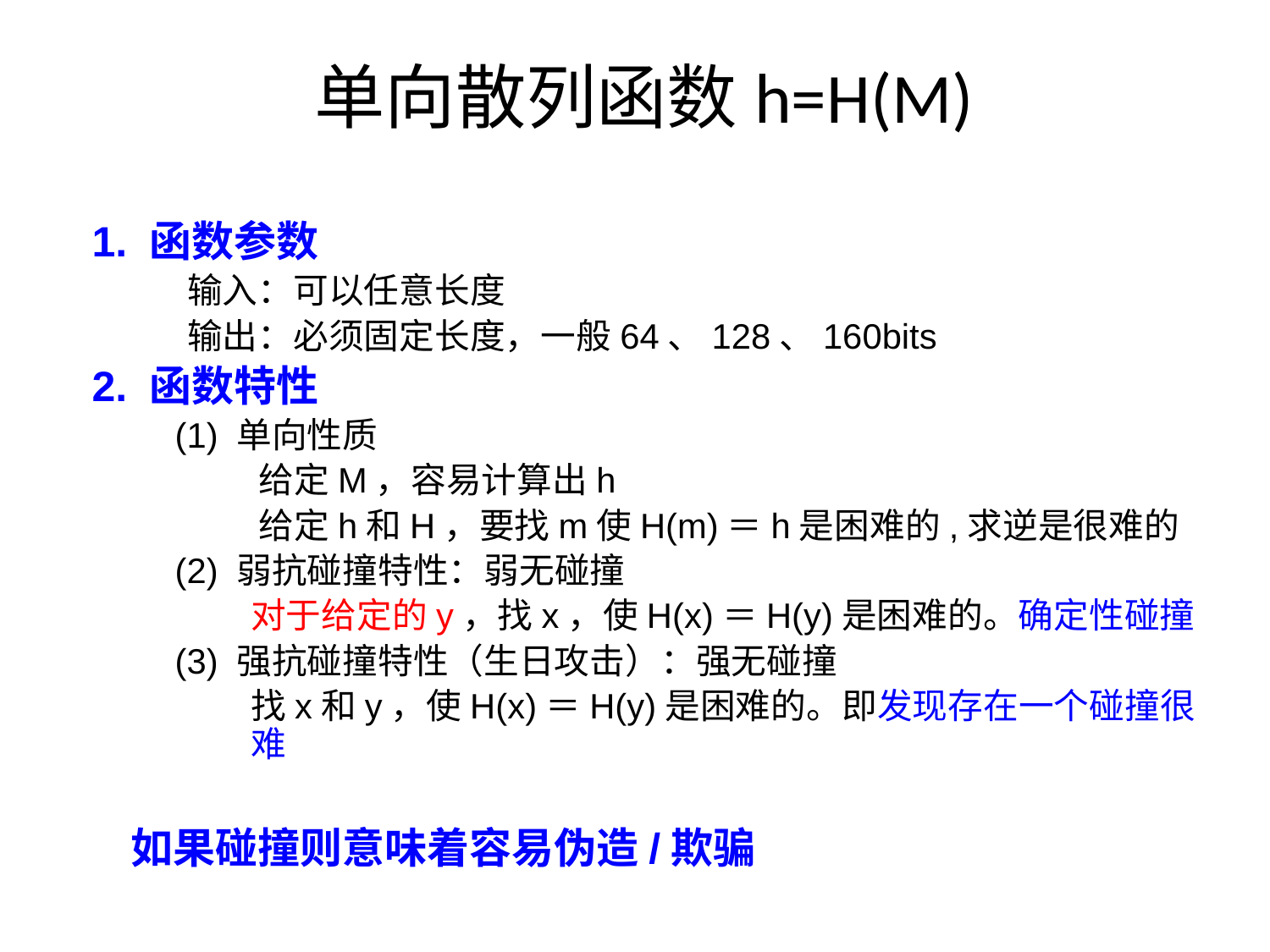

# 单向散列函数h=H(M)
1. 函数参数
   输入：可以任意长度
   输出：必须固定长度，一般64、128、160bits
2. 函数特性
  (1) 单向性质
    给定M，容易计算出h
    给定h和H，要找m使H(m)＝h是困难的,求逆是很难的
  (2) 弱抗碰撞特性：弱无碰撞
   对于给定的y，找x，使H(x)＝H(y)是困难的。确定性碰撞
  (3) 强抗碰撞特性（生日攻击）：强无碰撞
   找x和y，使H(x)＝H(y)是困难的。即发现存在一个碰撞很难

   如果碰撞则意味着容易伪造/欺骗